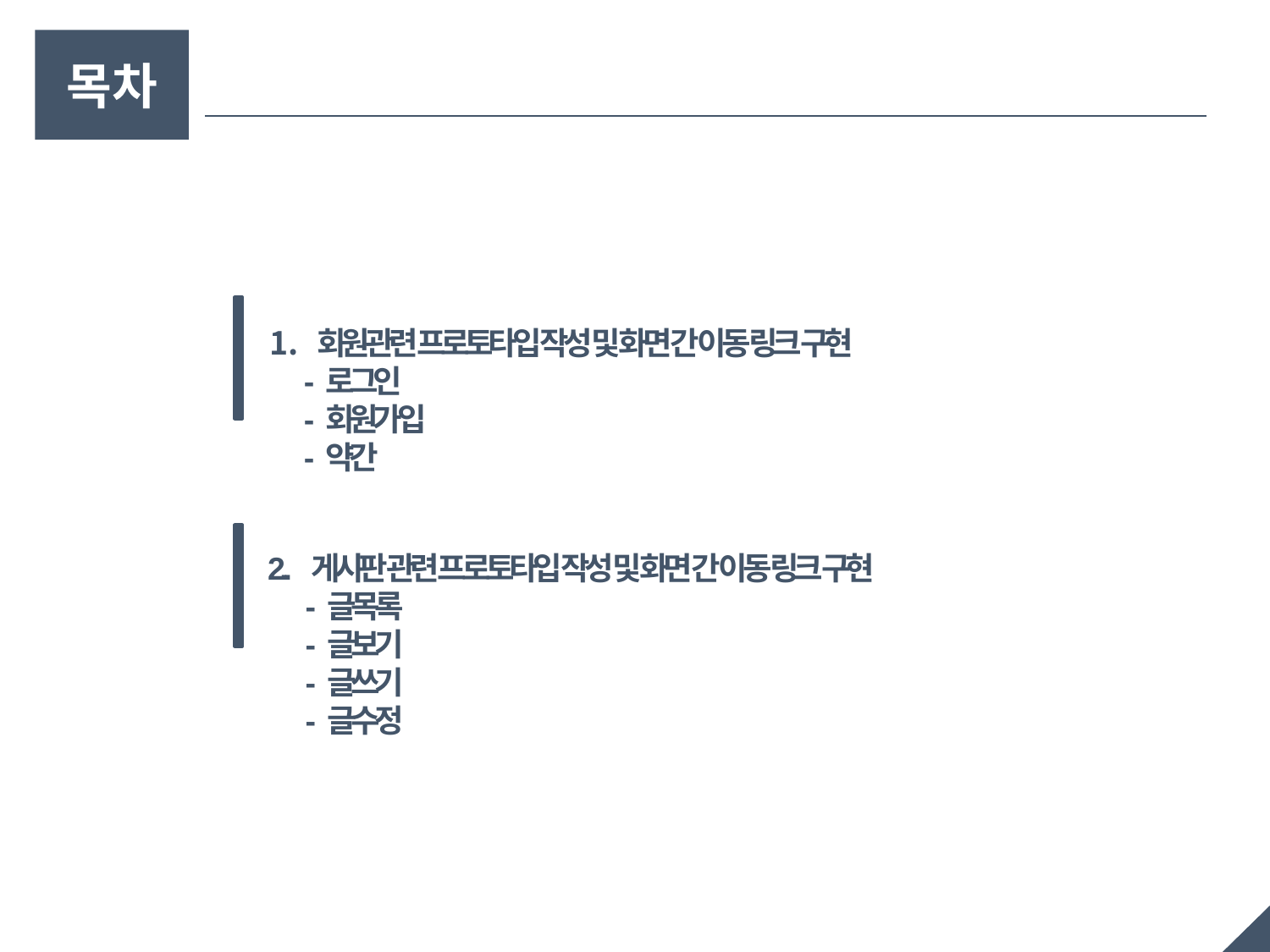

목차

회원관련 프로토타입 작성 및 화면 간 이동 링크 구현
        - 로그인
        - 회원가입
        - 약간

2..   게시판 관련 프로토타입 작성 및 화면 간 이동 링크 구현
         - 글목록
         - 글보기
         - 글쓰기
         - 글수정